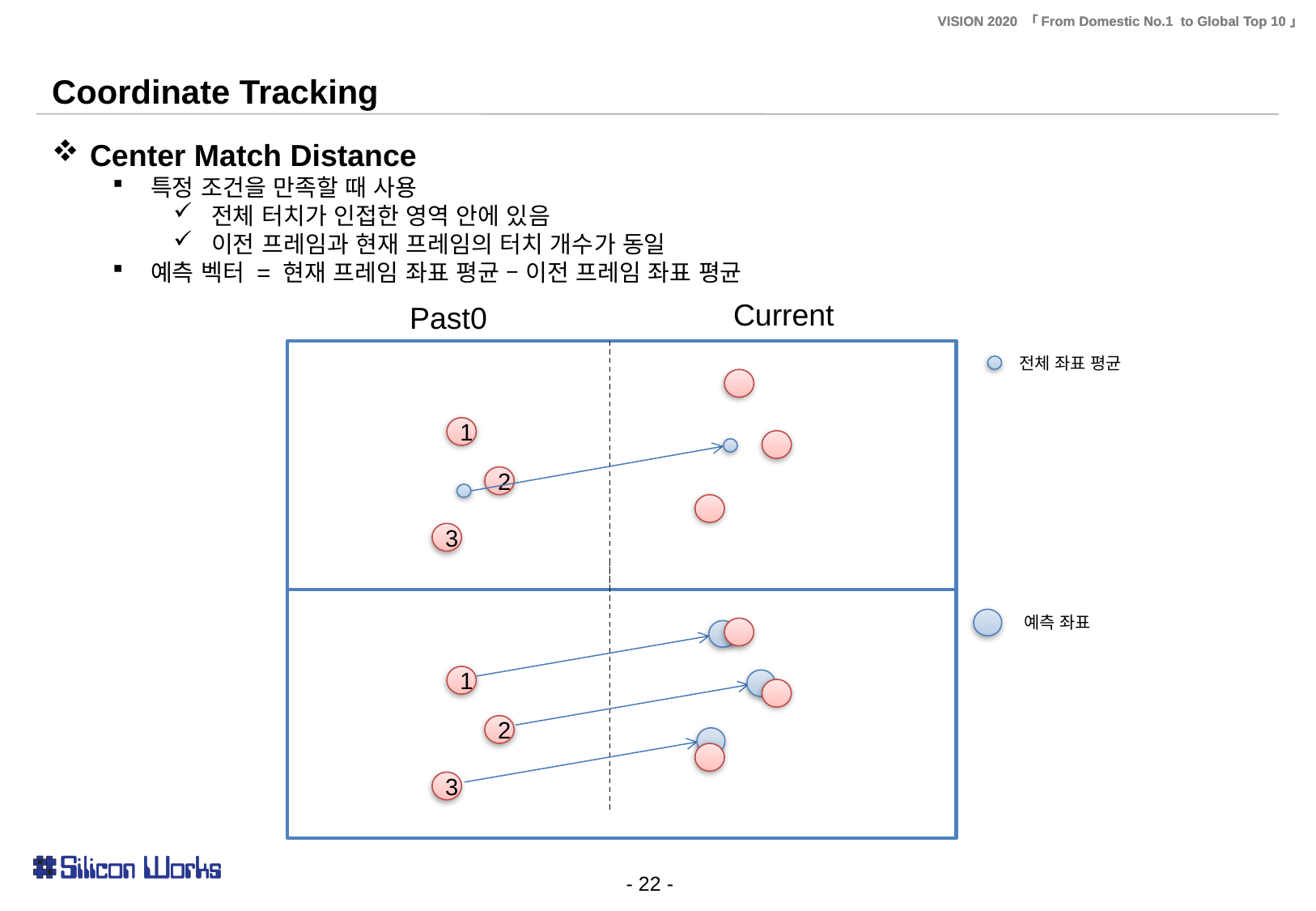

Coordinate Tracking
Center Match Distance
특정 조건을 만족할 때 사용
전체 터치가 인접한 영역 안에 있음
이전 프레임과 현재 프레임의 터치 개수가 동일
예측 벡터 = 현재 프레임 좌표 평균 – 이전 프레임 좌표 평균

Current
Past0

전체 좌표 평균

1

2

3

예측 좌표

1

2

3